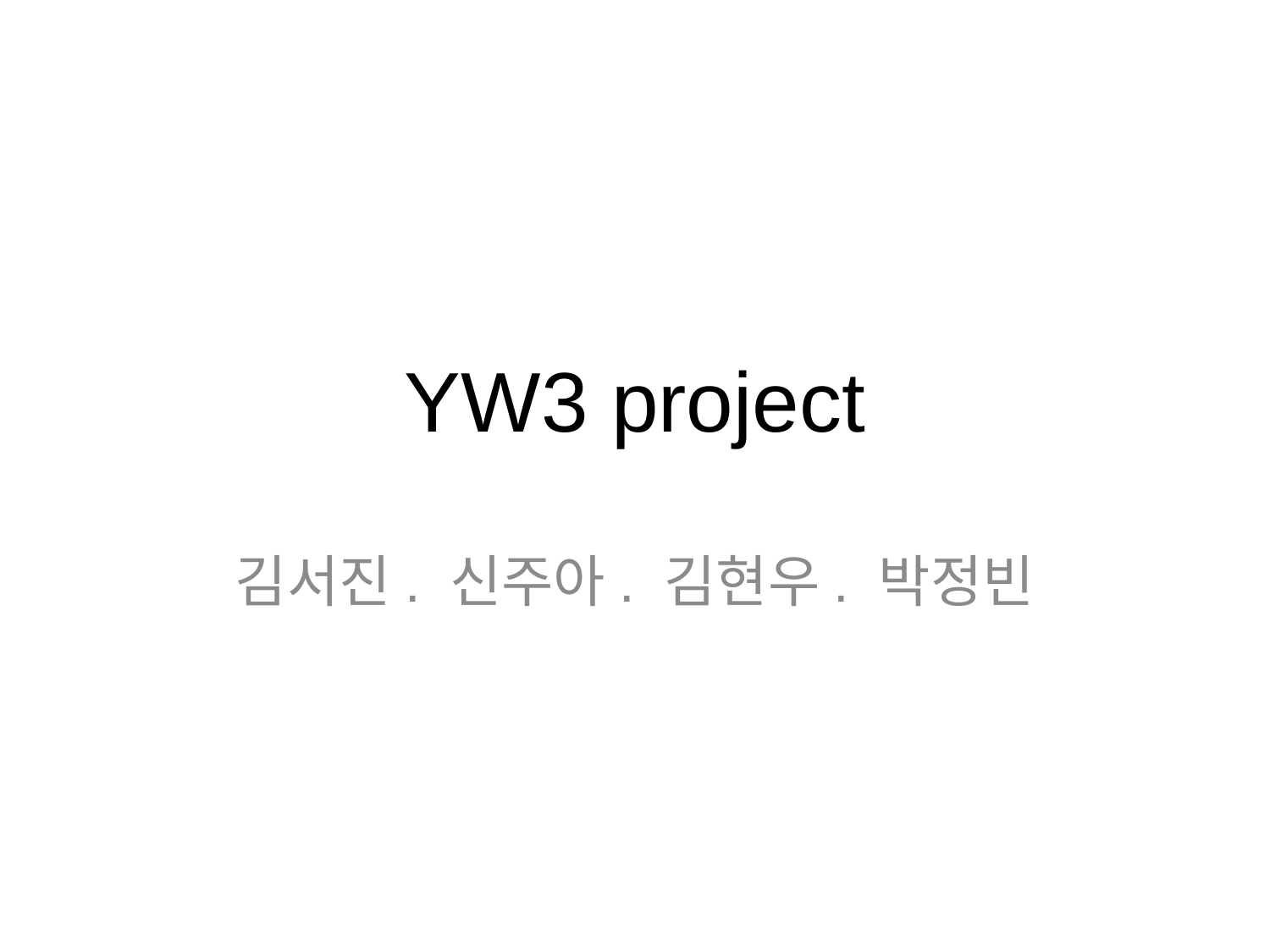

# YW3 project
김서진. 신주아. 김현우. 박정빈